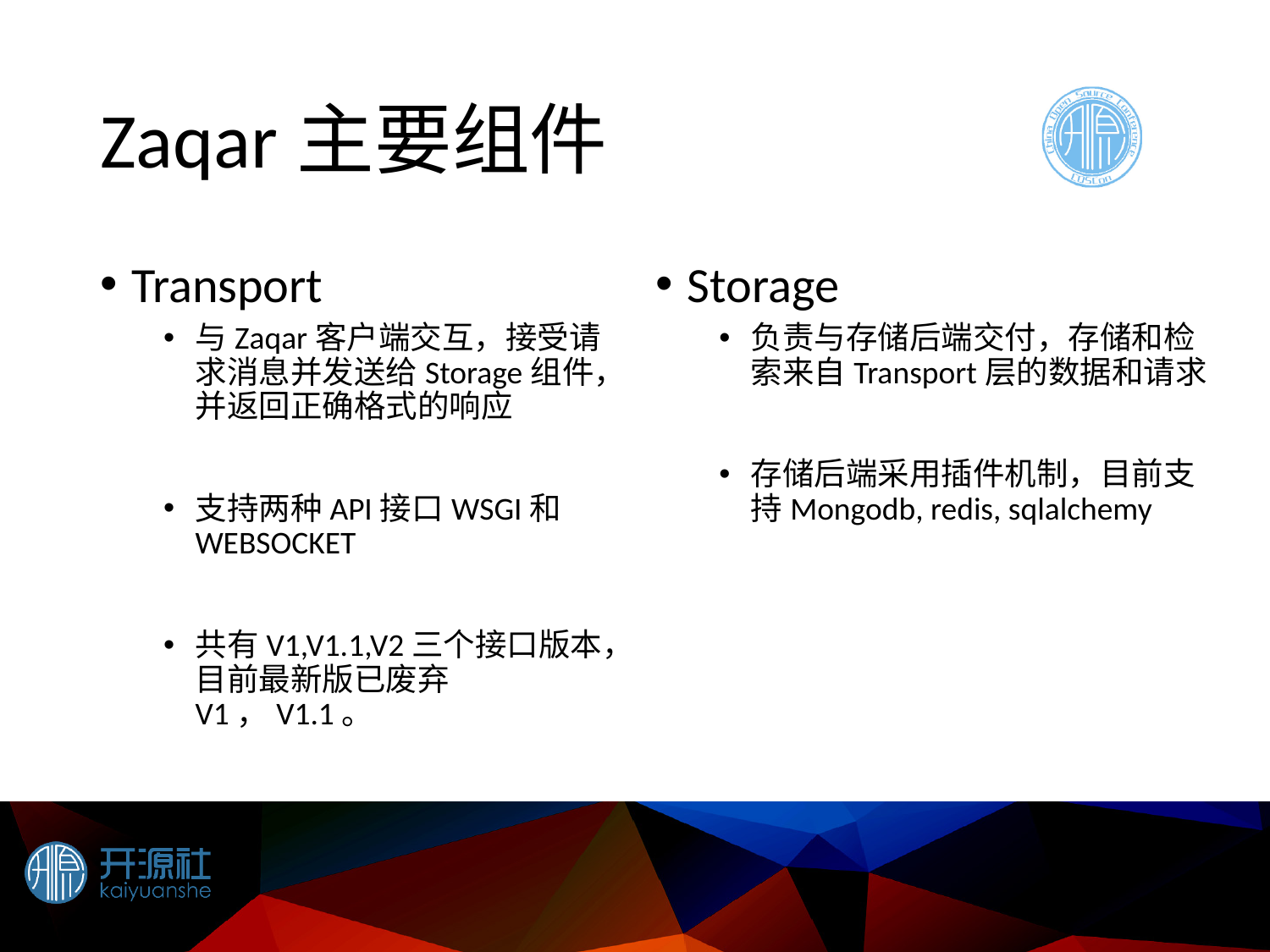

# Zaqar主要组件
Transport
与Zaqar客户端交互，接受请求消息并发送给Storage组件，并返回正确格式的响应

支持两种API接口WSGI和WEBSOCKET

共有V1,V1.1,V2三个接口版本，目前最新版已废弃V1，V1.1。
Storage
负责与存储后端交付，存储和检索来自Transport层的数据和请求

存储后端采用插件机制，目前支持Mongodb, redis, sqlalchemy